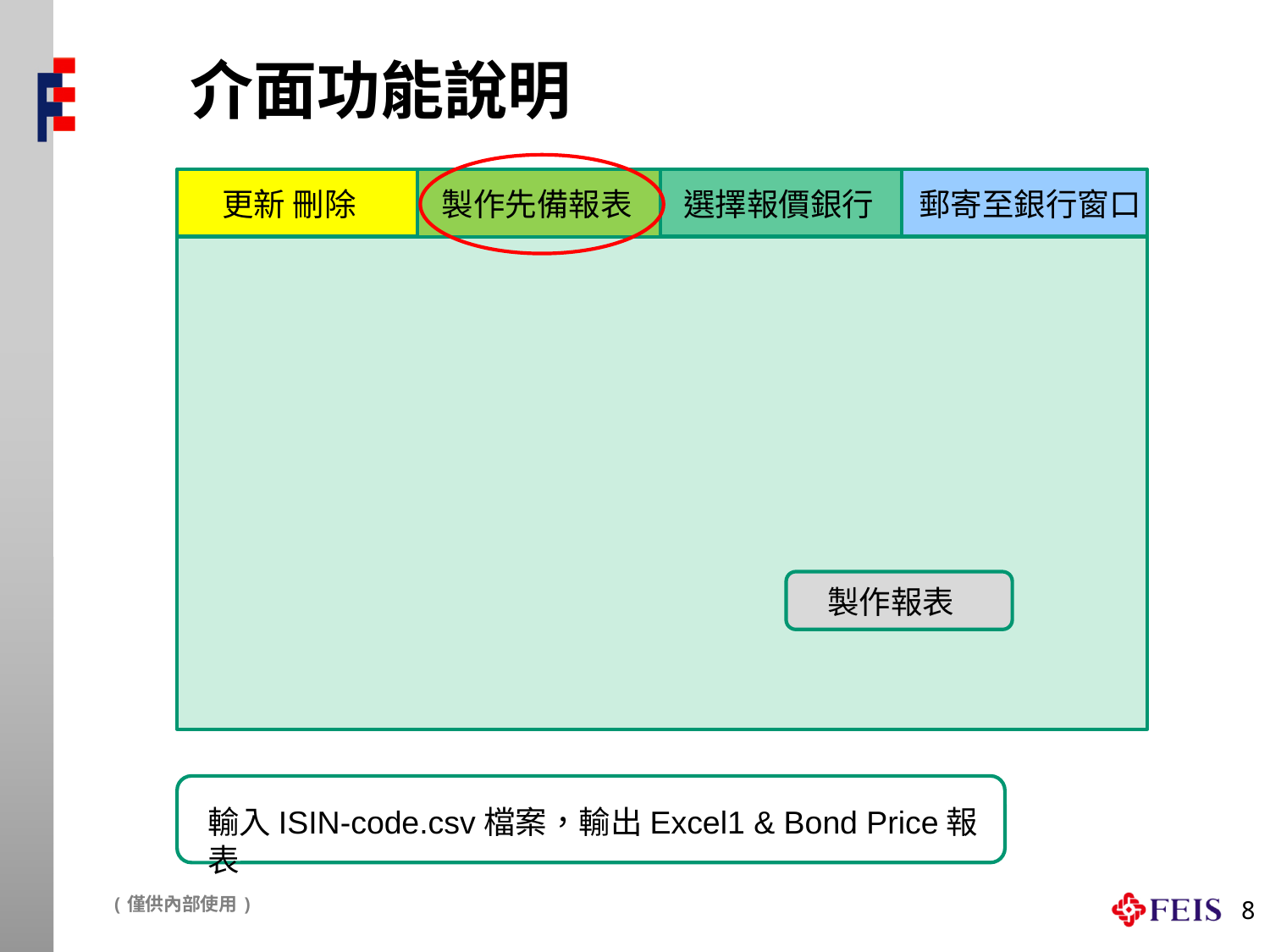

# 介面功能說明

更新 刪除
製作先備報表
選擇報價銀行
郵寄至銀行窗口

製作報表

輸入ISIN-code.csv檔案，輸出Excel1 & Bond Price報表

8